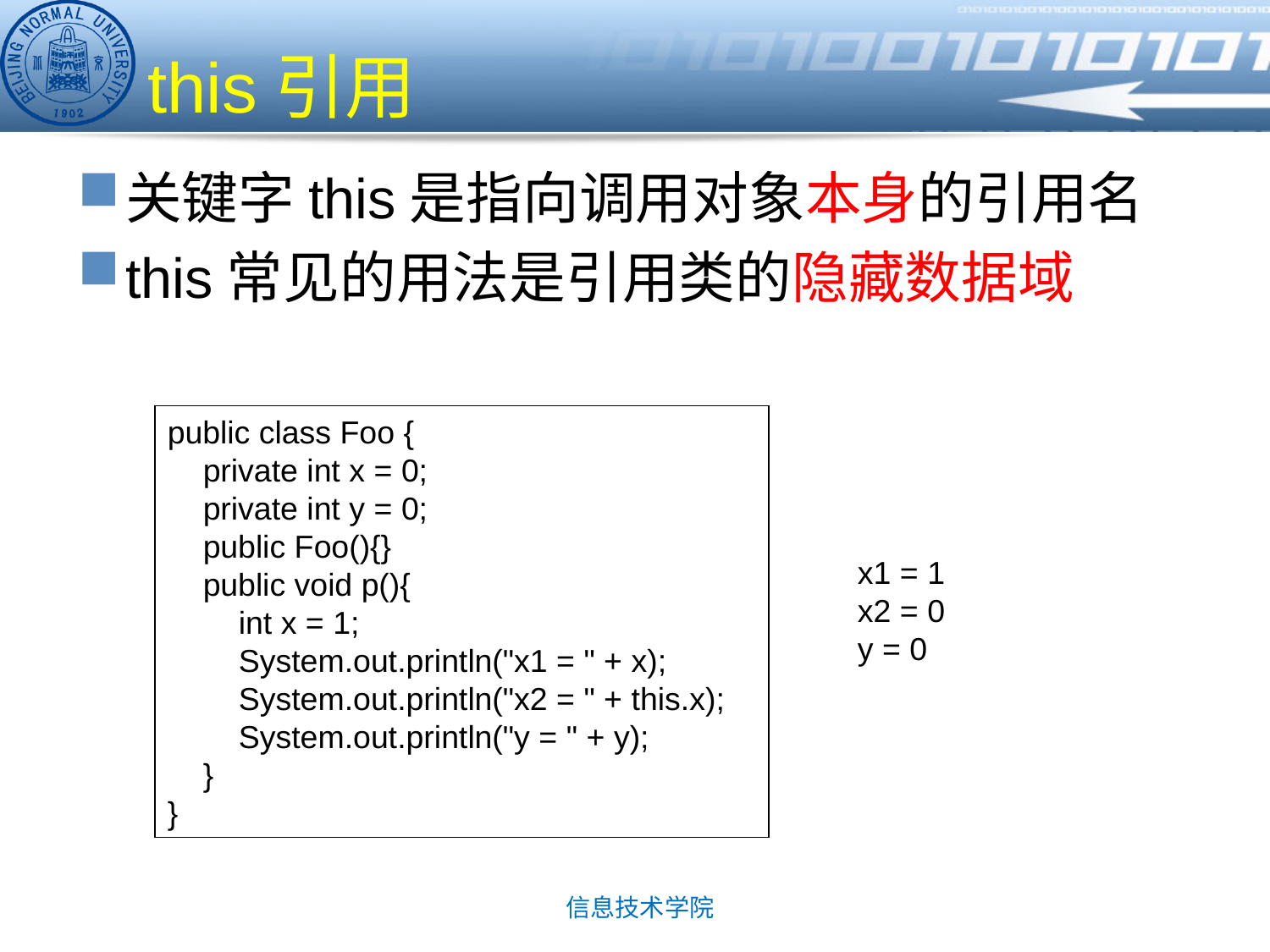

# this引用
关键字this是指向调用对象本身的引用名
this常见的用法是引用类的隐藏数据域

public class Foo {
    private int x = 0;
    private int y = 0;
    public Foo(){}
    public void p(){
        int x = 1;
        System.out.println("x1 = " + x);
        System.out.println("x2 = " + this.x);
        System.out.println("y = " + y);
    }
}
x1 = 1
x2 = 0
y = 0
38